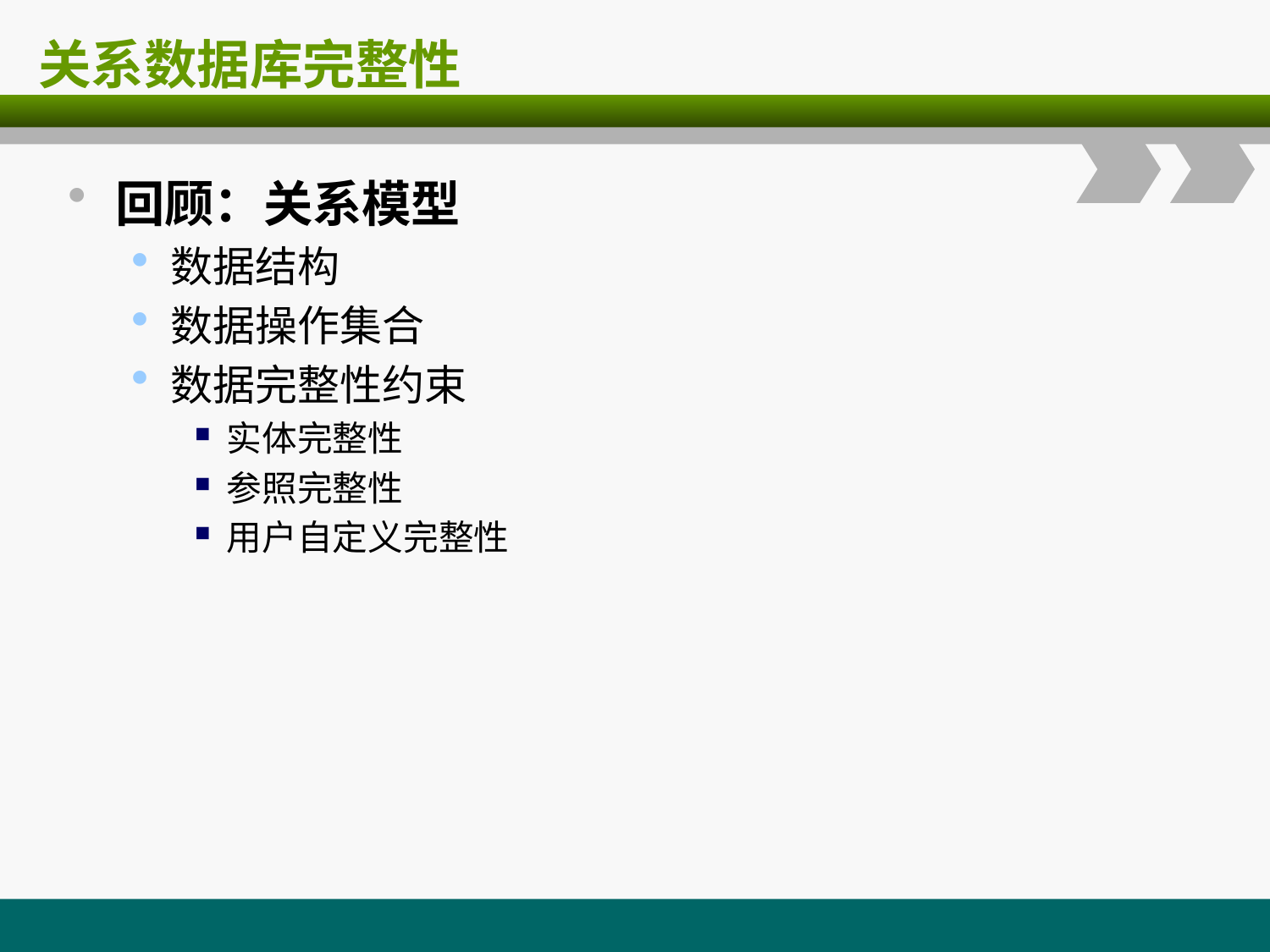

# 关系数据库完整性
回顾：关系模型
数据结构
数据操作集合
数据完整性约束
实体完整性
参照完整性
用户自定义完整性